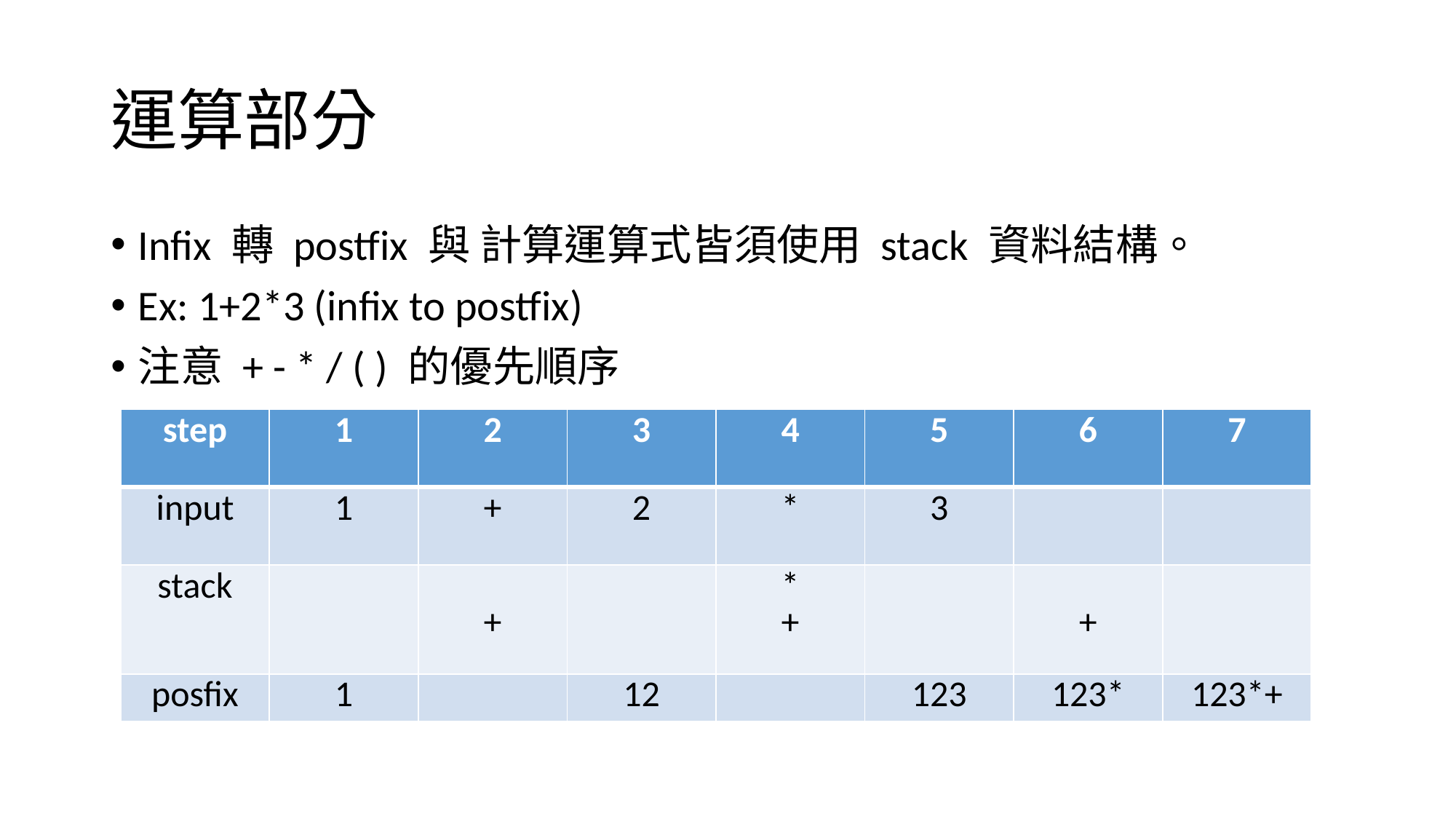

# 運算部分
Infix 轉 postfix 與 計算運算式皆須使用 stack 資料結構。
Ex: 1+2*3 (infix to postfix)
注意 + - * / ( ) 的優先順序

| step | 1 | 2 | 3 | 4 | 5 | 6 | 7 |
| --- | --- | --- | --- | --- | --- | --- | --- |
| input | 1 | + | 2 | \* | 3 |  |  |
| stack |  | + |  | \* + |  | + |  |
| posfix | 1 |  | 12 |  | 123 | 123\* | 123\*+ |